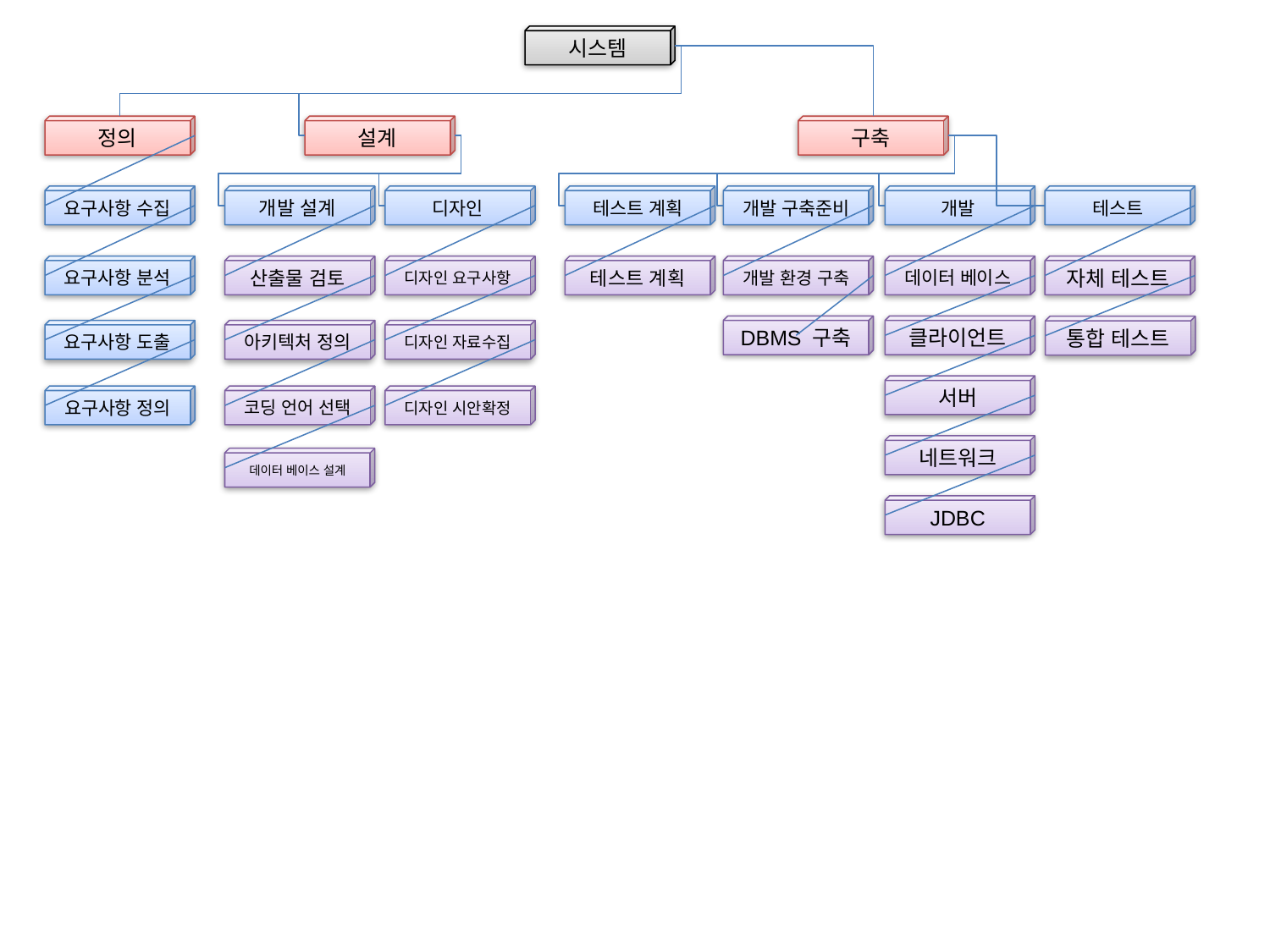

시스템
정의
설계
구축
요구사항 수집
개발 설계
디자인
테스트 계획
개발 구축준비
개발
테스트
요구사항 분석
산출물 검토
디자인 요구사항
테스트 계획
개발 환경 구축
데이터 베이스
자체 테스트
DBMS 구축
클라이언트
통합 테스트
요구사항 도출
아키텍처 정의
디자인 자료수집
서버
요구사항 정의
코딩 언어 선택
디자인 시안확정
네트워크
데이터 베이스 설계
JDBC